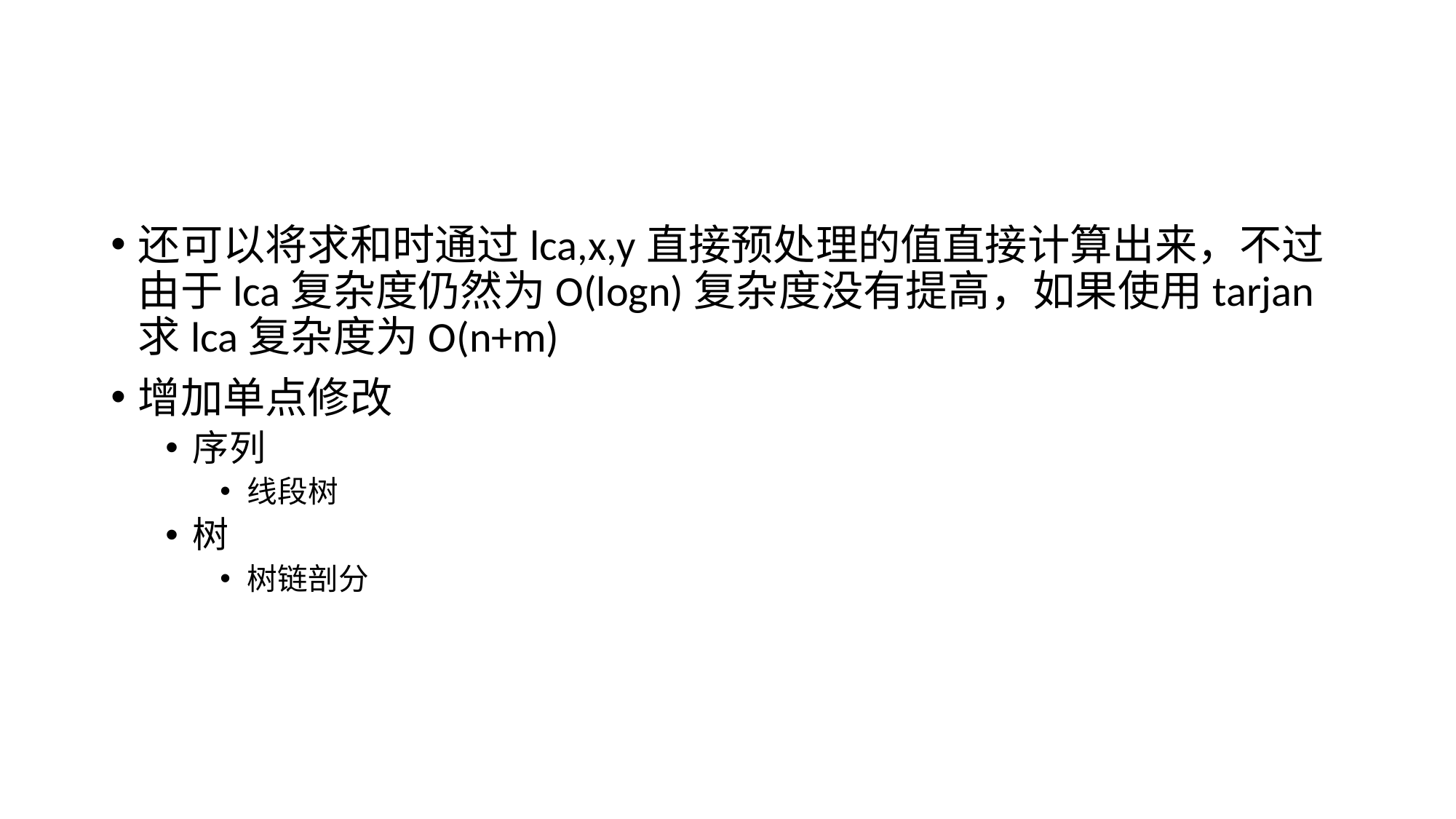

#
还可以将求和时通过lca,x,y直接预处理的值直接计算出来，不过由于lca复杂度仍然为O(logn)复杂度没有提高，如果使用tarjan求lca复杂度为O(n+m)
增加单点修改
序列
线段树
树
树链剖分